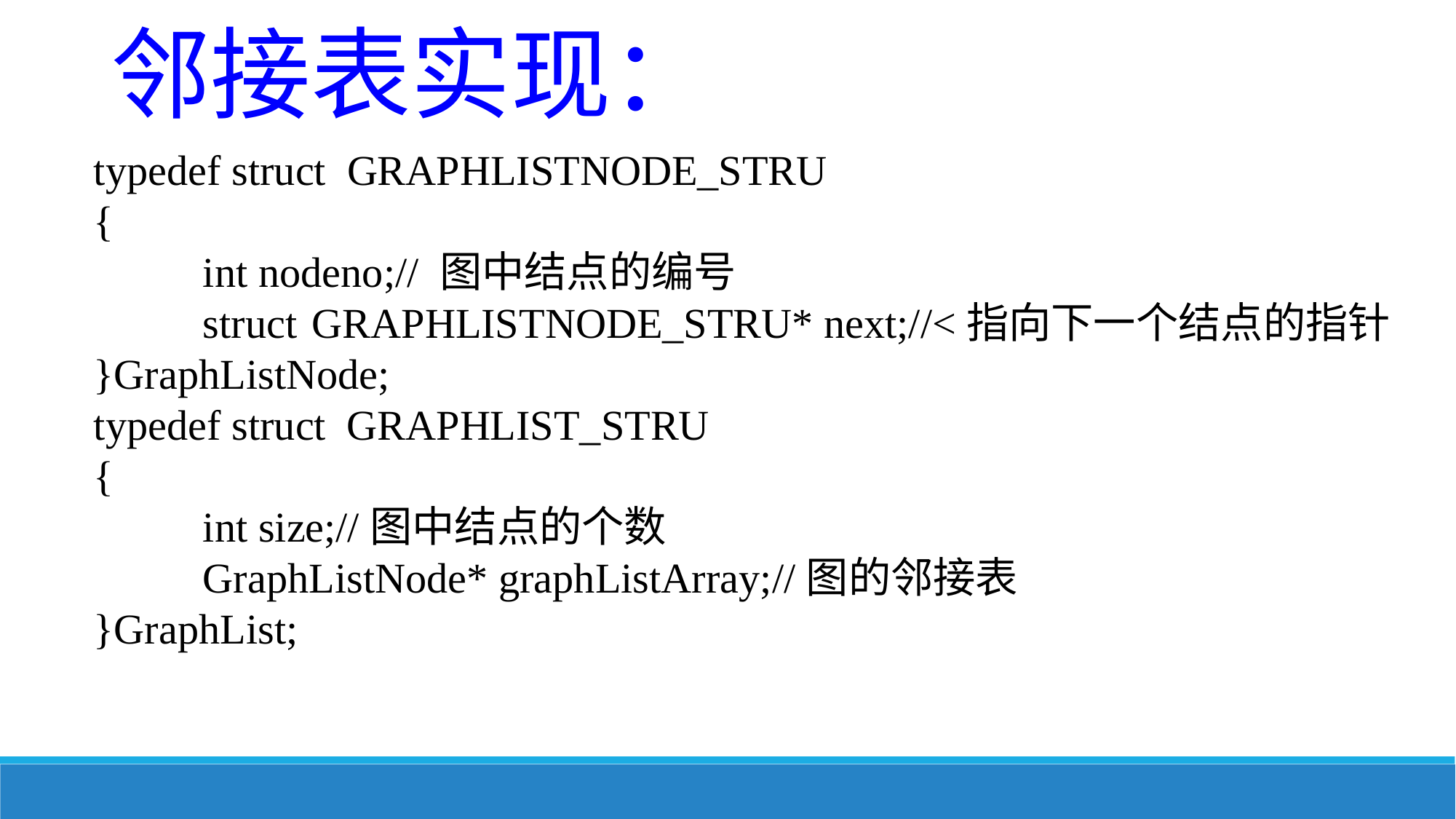

邻接表实现：
typedef struct  GRAPHLISTNODE_STRU
{
	int nodeno;// 图中结点的编号
	struct	GRAPHLISTNODE_STRU* next;//<指向下一个结点的指针
}GraphListNode;
typedef struct  GRAPHLIST_STRU
{
	int size;//图中结点的个数
	GraphListNode* graphListArray;//图的邻接表
}GraphList;